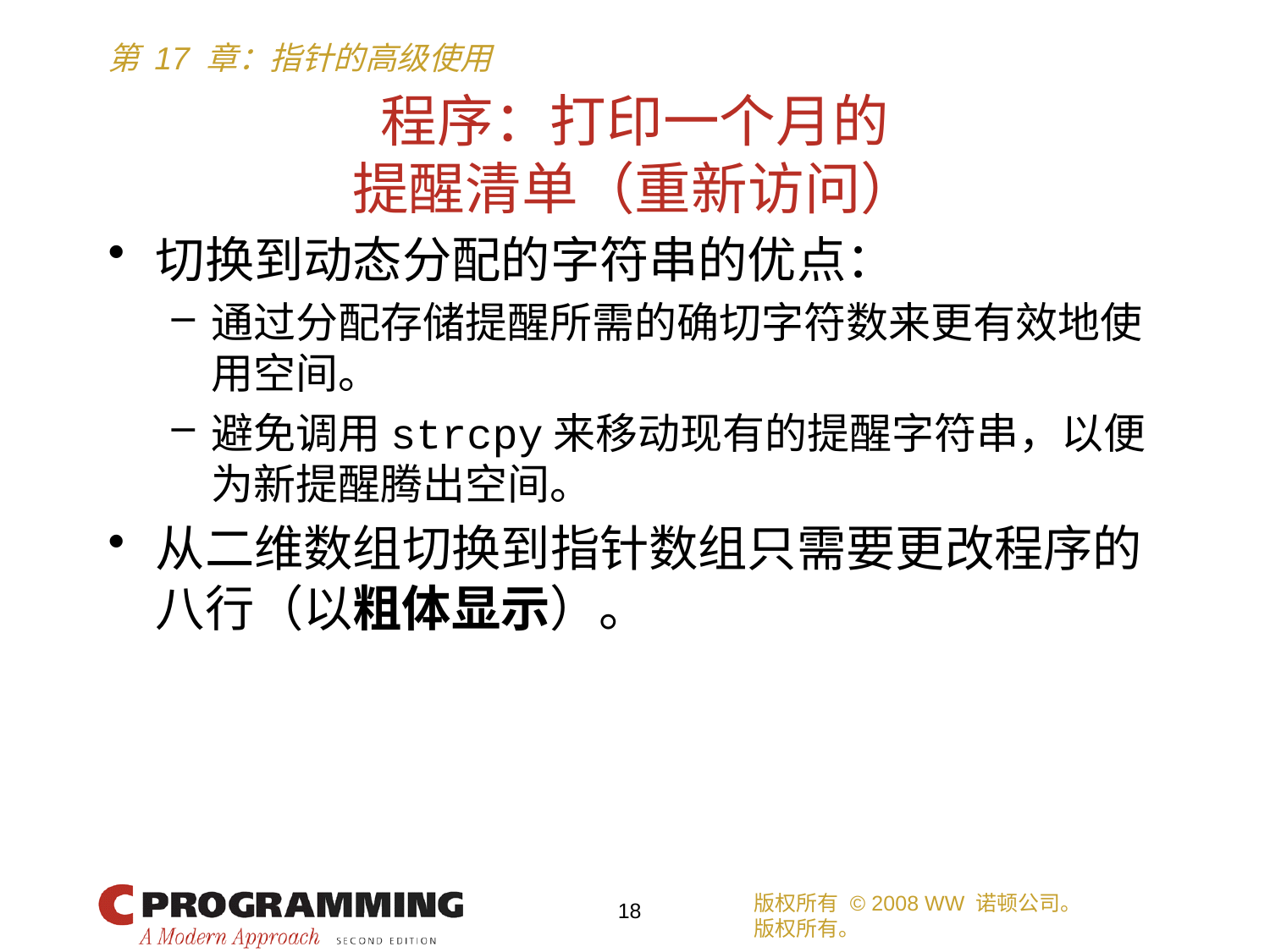

# 程序：打印一个月的 提醒清单（重新访问）
切换到动态分配的字符串的优点：
通过分配存储提醒所需的确切字符数来更有效地使用空间。
避免调用strcpy来移动现有的提醒字符串，以便为新提醒腾出空间。
从二维数组切换到指针数组只需要更改程序的八行（以粗体显示）。
版权所有 © 2008 WW 诺顿公司。
版权所有。
18